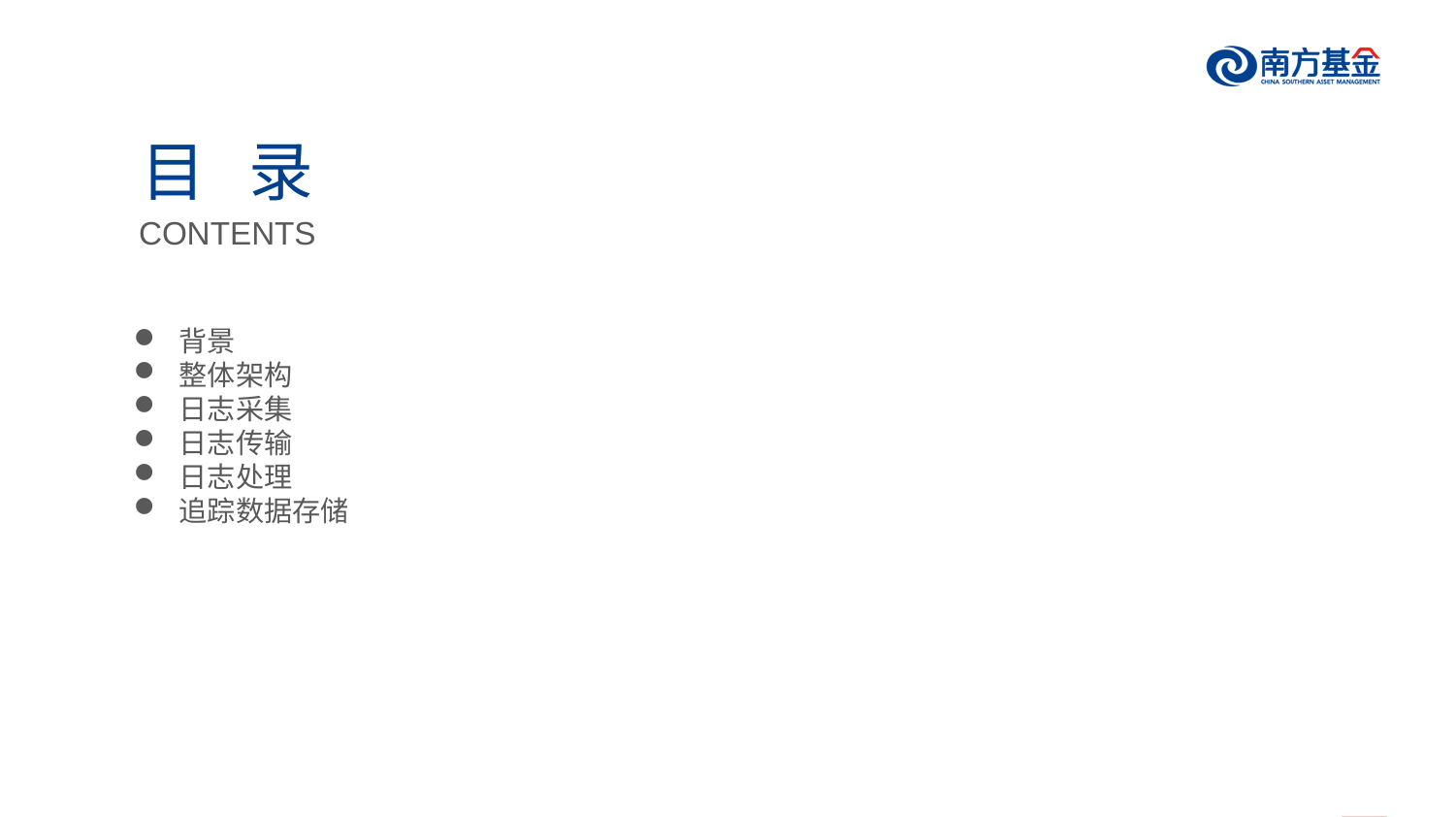

目   录
CONTENTS
背景
整体架构
日志采集
日志传输
日志处理
追踪数据存储
2